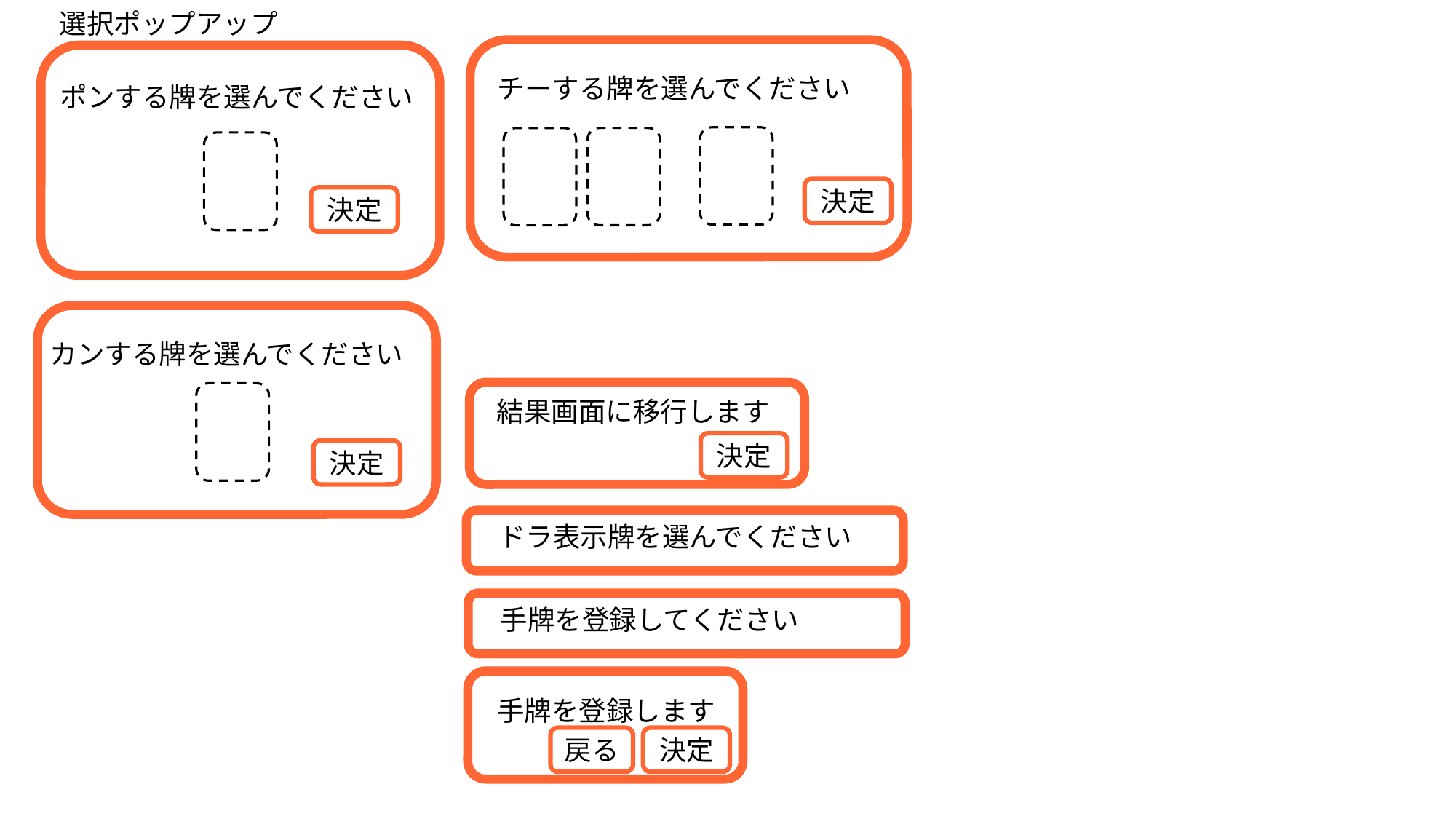

選択ポップアップ

チーする牌を選んでください

決定

ポンする牌を選んでください

決定

カンする牌を選んでください

決定

結果画面に移行します
決定

ドラ表示牌を選んでください

手牌を登録してください

手牌を登録します
戻る
決定